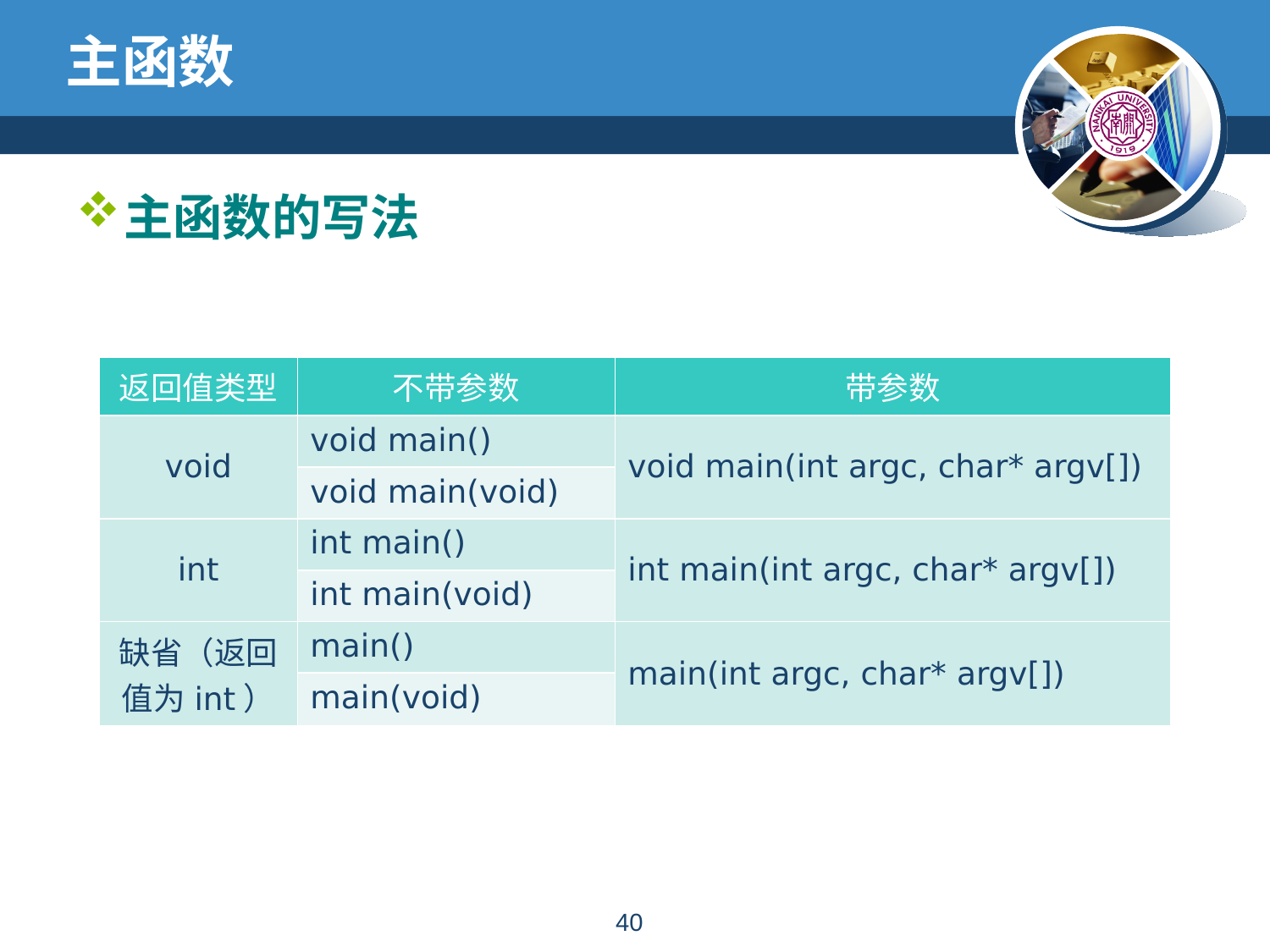

# 主函数
主函数的写法
| 返回值类型 | 不带参数 | 带参数 |
| --- | --- | --- |
| void | void main() | void main(int argc, char\* argv[]) |
|  | void main(void) |  |
| int | int main() | int main(int argc, char\* argv[]) |
|  | int main(void) |  |
| 缺省（返回值为int） | main() | main(int argc, char\* argv[]) |
|  | main(void) |  |
40